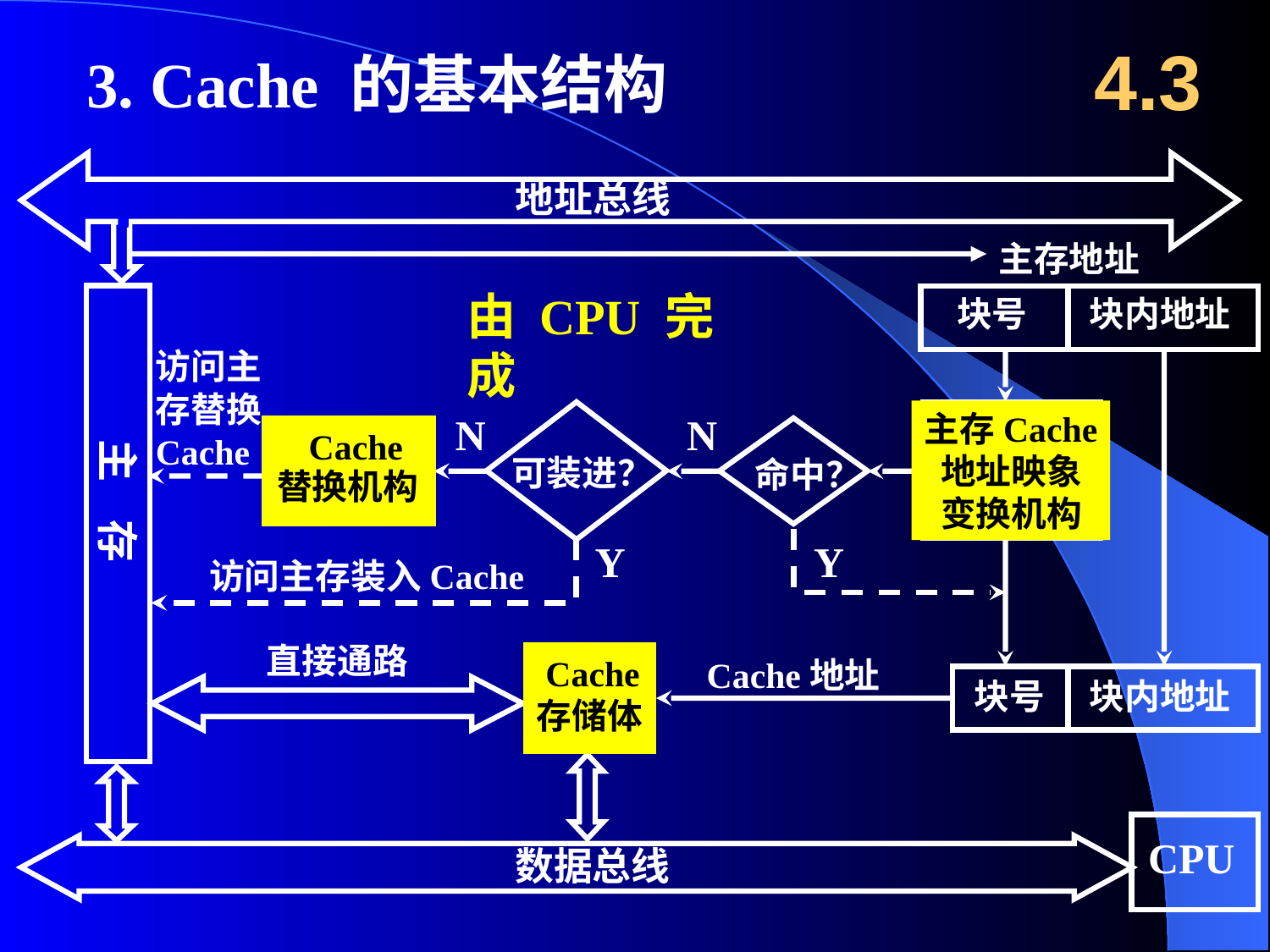

4.3
3. Cache 的基本结构

地址总线

主存地址

主    存
块号
块内地址

访问主
存替换
Cache

N

可装进？
N

主存Cache
 地址映象
 变换机构

  命中？

Cache
替换机构

Y

Y

访问主存装入Cache
直接通路

 Cache
存储体
Cache地址

块号
块内地址

CPU

数据总线

由 CPU 完成

主存Cache
 地址映象
 变换机构

Cache
替换机构
 Cache
存储体